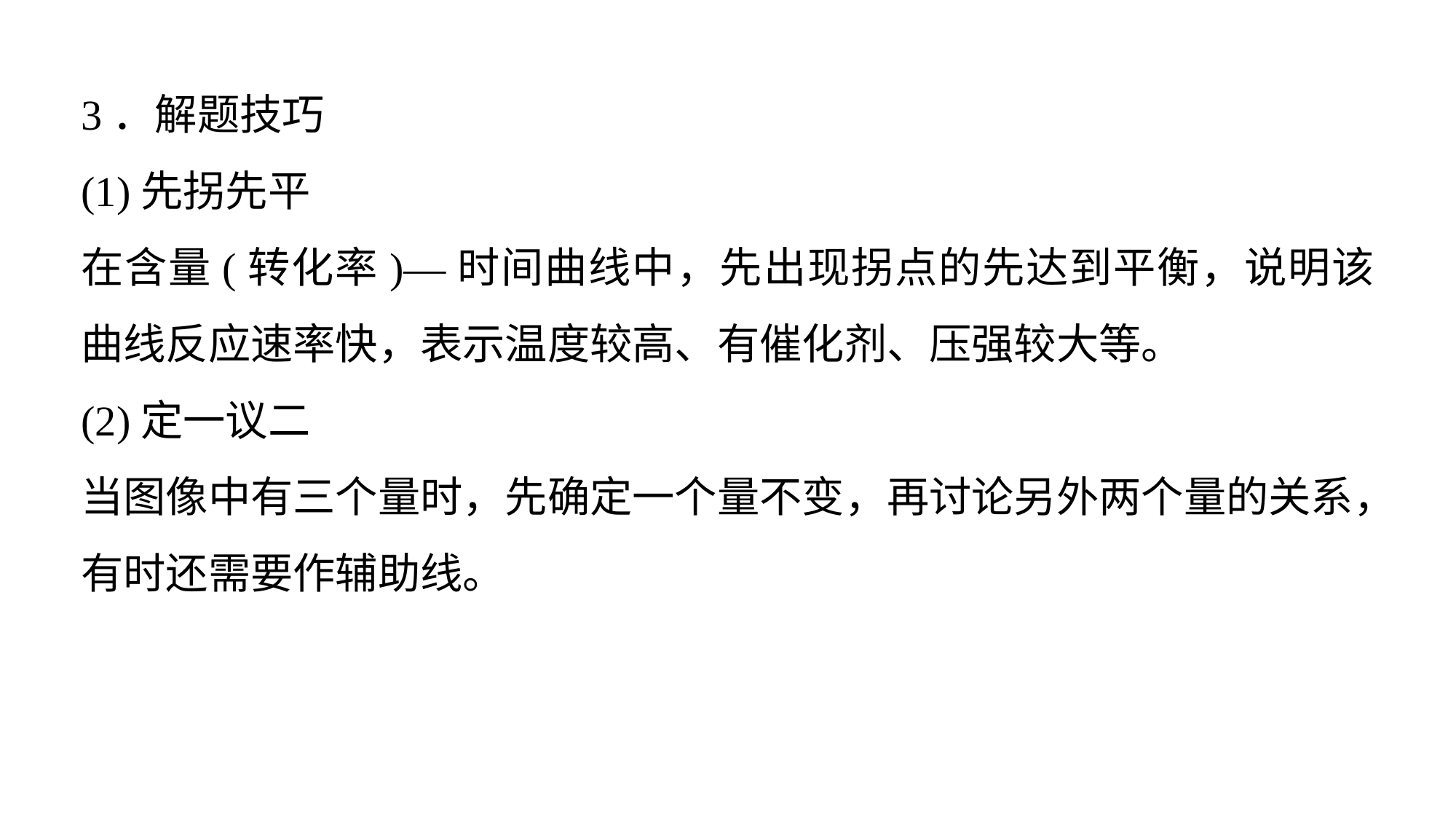

3．解题技巧
(1)先拐先平
在含量(转化率)—时间曲线中，先出现拐点的先达到平衡，说明该曲线反应速率快，表示温度较高、有催化剂、压强较大等。
(2)定一议二
当图像中有三个量时，先确定一个量不变，再讨论另外两个量的关系，有时还需要作辅助线。